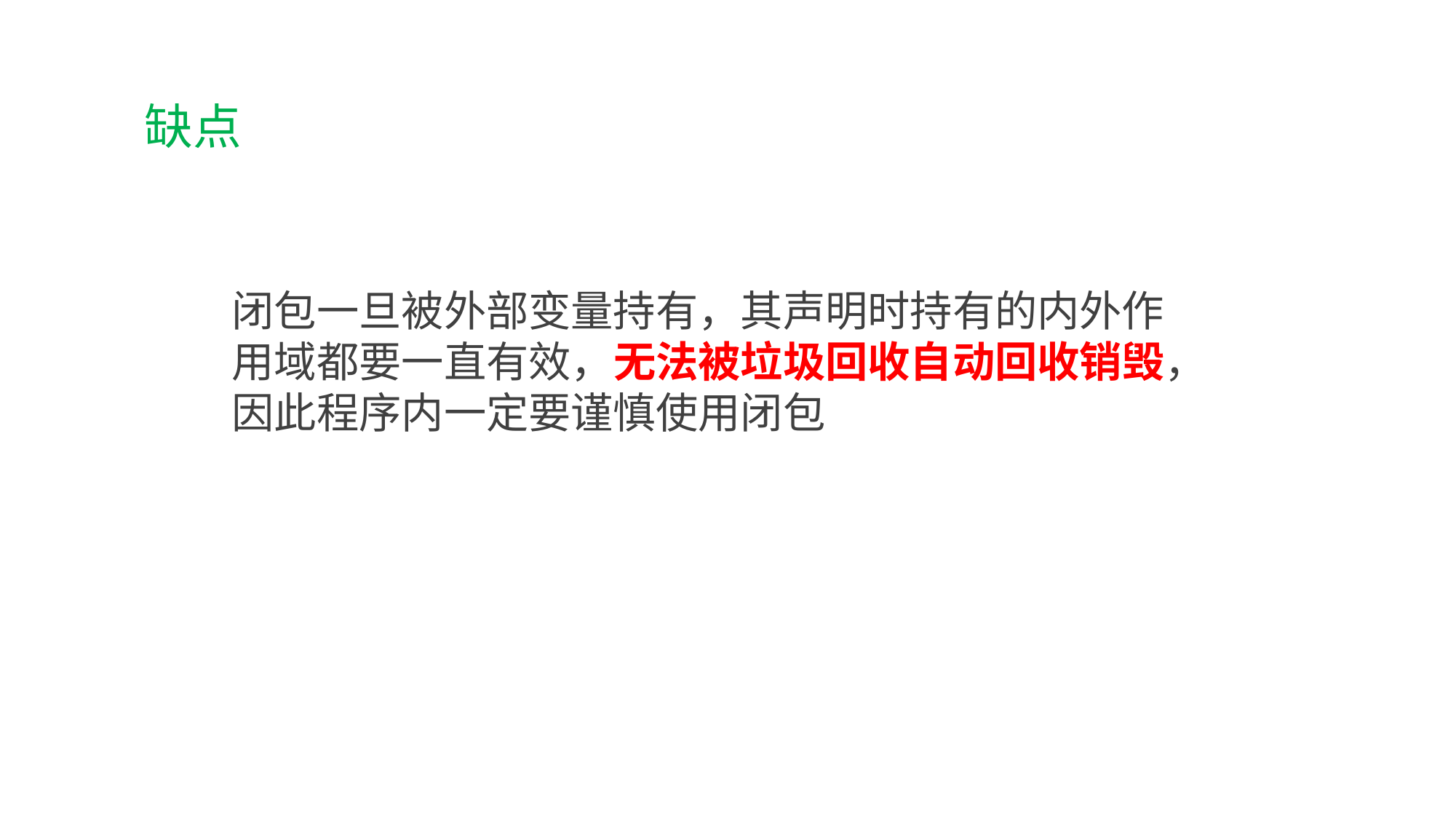

缺点
闭包一旦被外部变量持有，其声明时持有的内外作用域都要一直有效，无法被垃圾回收自动回收销毁，因此程序内一定要谨慎使用闭包